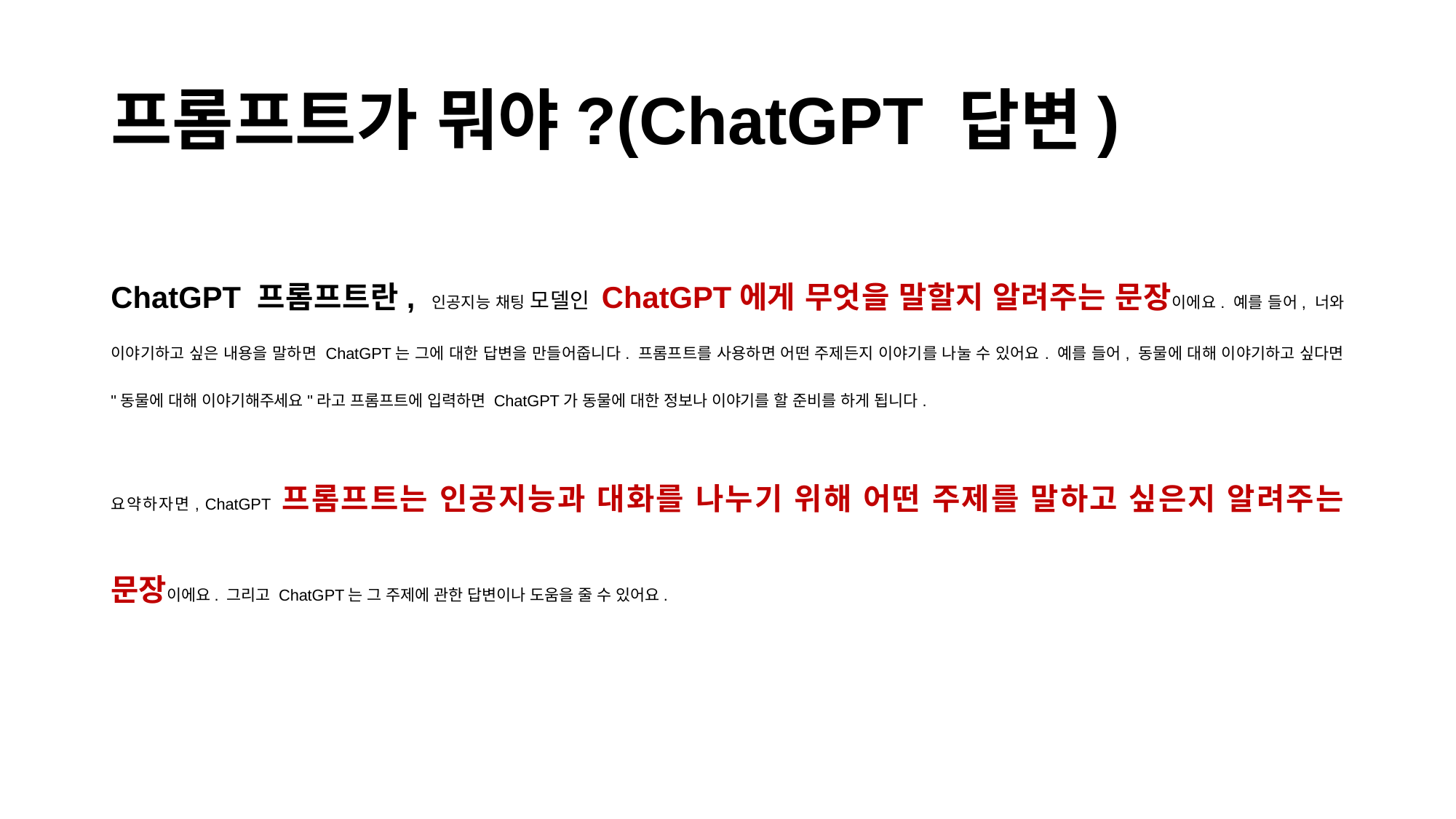

# 프롬프트가 뭐야?(ChatGPT 답변)
ChatGPT 프롬프트란, 인공지능 채팅 모델인 ChatGPT에게 무엇을 말할지 알려주는 문장이에요. 예를 들어, 너와 이야기하고 싶은 내용을 말하면 ChatGPT는 그에 대한 답변을 만들어줍니다. 프롬프트를 사용하면 어떤 주제든지 이야기를 나눌 수 있어요. 예를 들어, 동물에 대해 이야기하고 싶다면 "동물에 대해 이야기해주세요"라고 프롬프트에 입력하면 ChatGPT가 동물에 대한 정보나 이야기를 할 준비를 하게 됩니다.
요약하자면, ChatGPT 프롬프트는 인공지능과 대화를 나누기 위해 어떤 주제를 말하고 싶은지 알려주는 문장이에요. 그리고 ChatGPT는 그 주제에 관한 답변이나 도움을 줄 수 있어요.